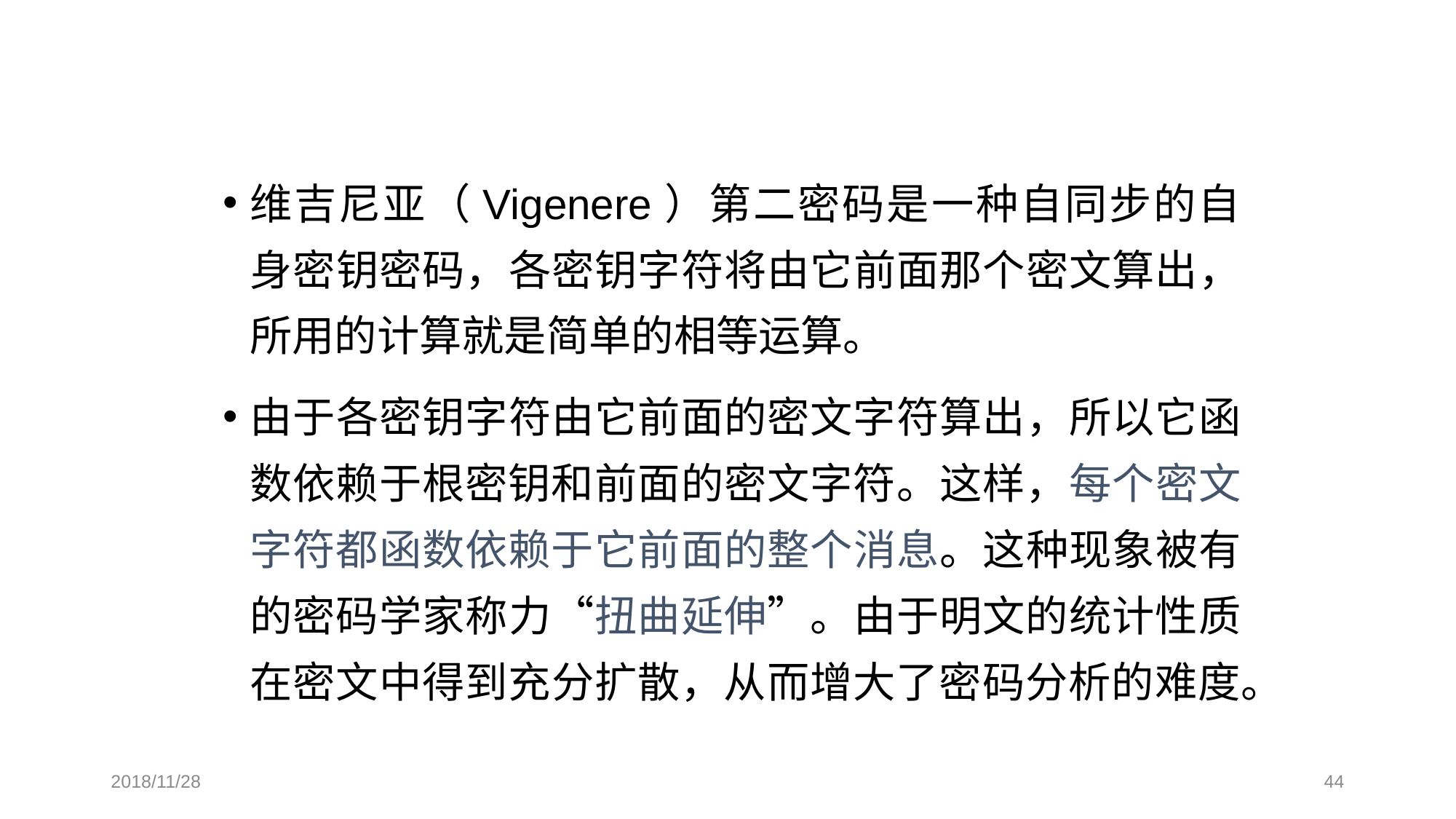

维吉尼亚（Vigenere）第二密码是一种自同步的自身密钥密码，各密钥字符将由它前面那个密文算出，所用的计算就是简单的相等运算。
由于各密钥字符由它前面的密文字符算出，所以它函数依赖于根密钥和前面的密文字符。这样，每个密文字符都函数依赖于它前面的整个消息。这种现象被有的密码学家称力“扭曲延伸”。由于明文的统计性质在密文中得到充分扩散，从而增大了密码分析的难度。
2018/11/28
44